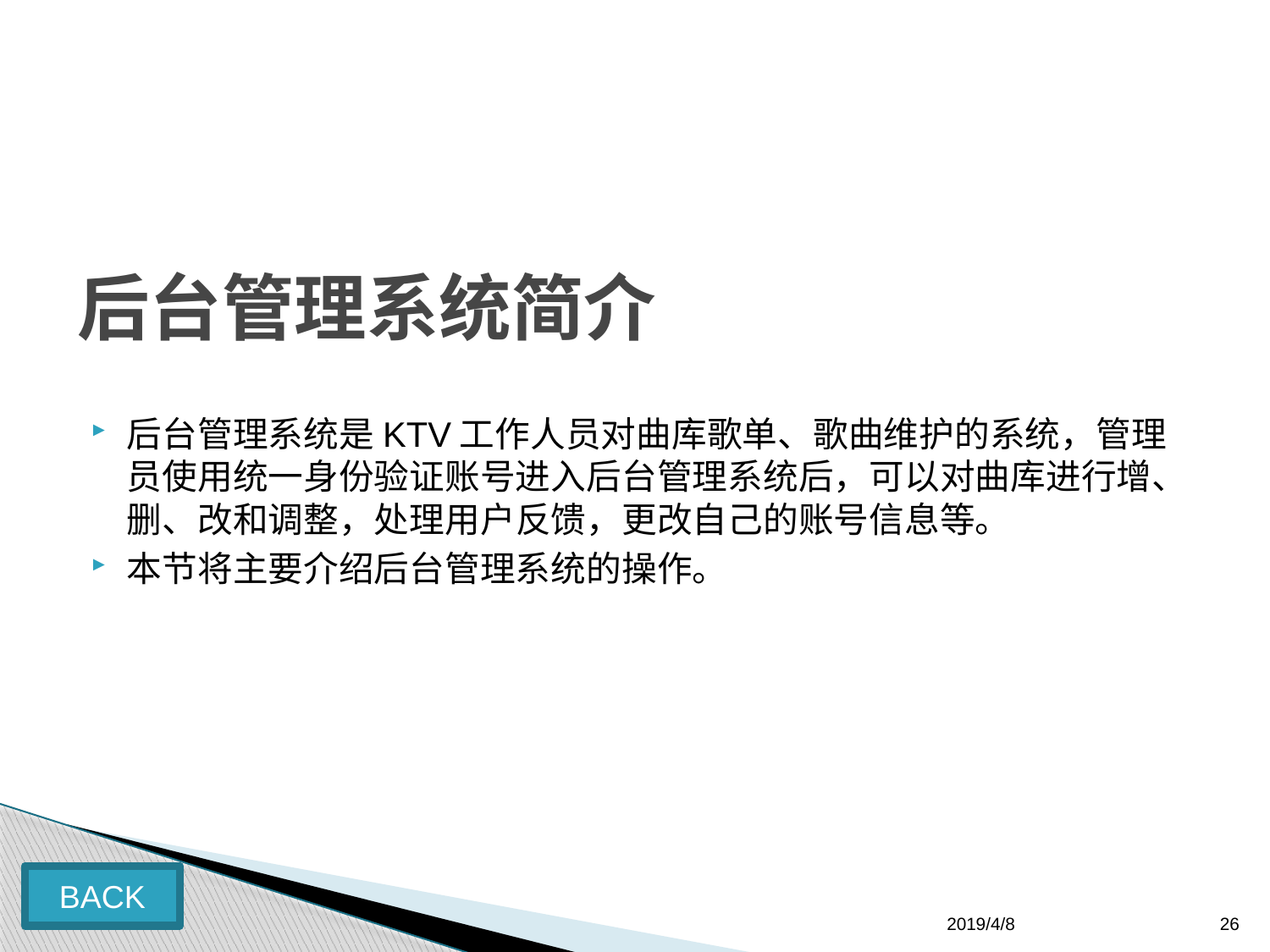

# 后台管理系统简介
后台管理系统是KTV工作人员对曲库歌单、歌曲维护的系统，管理员使用统一身份验证账号进入后台管理系统后，可以对曲库进行增、删、改和调整，处理用户反馈，更改自己的账号信息等。
本节将主要介绍后台管理系统的操作。
BACK
2019/4/8
26